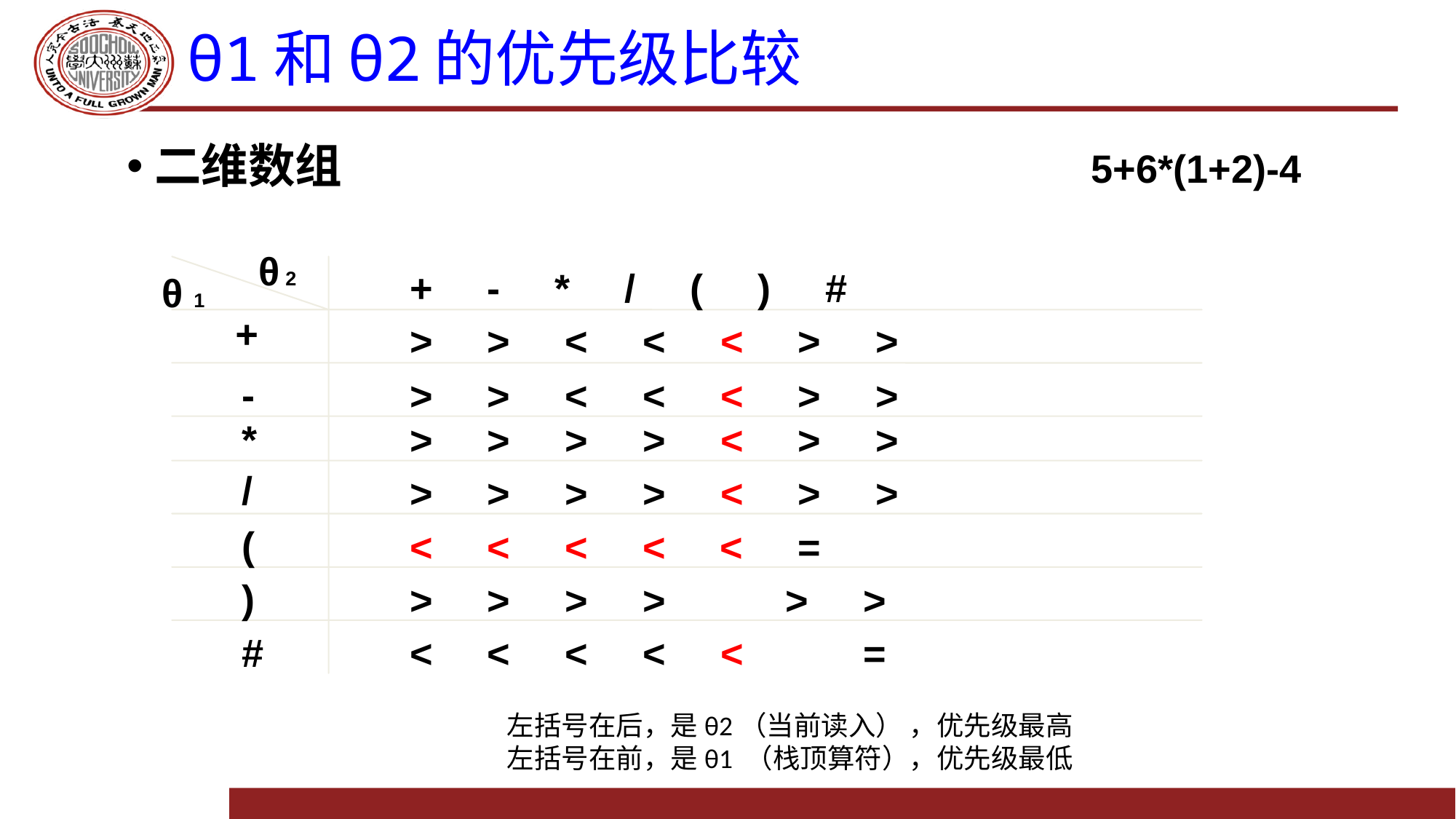

# θ1和θ2的优先级比较
二维数组
5+6*(1+2)-4
θ 2
+     -     *     /     (     )     #

θ 1
+
>     >     <     <     <     >     >

-
>     >     <     <     <     >     >
*
>     >     >     >     <     >     >

/

>     >     >     >     <     >     >

(
<     <     <     <     <     =

)
>     >     >     >           >     >

#
<     <     <     <     <           =
左括号在后，是θ2（当前读入） ，优先级最高
左括号在前，是θ1 （栈顶算符），优先级最低